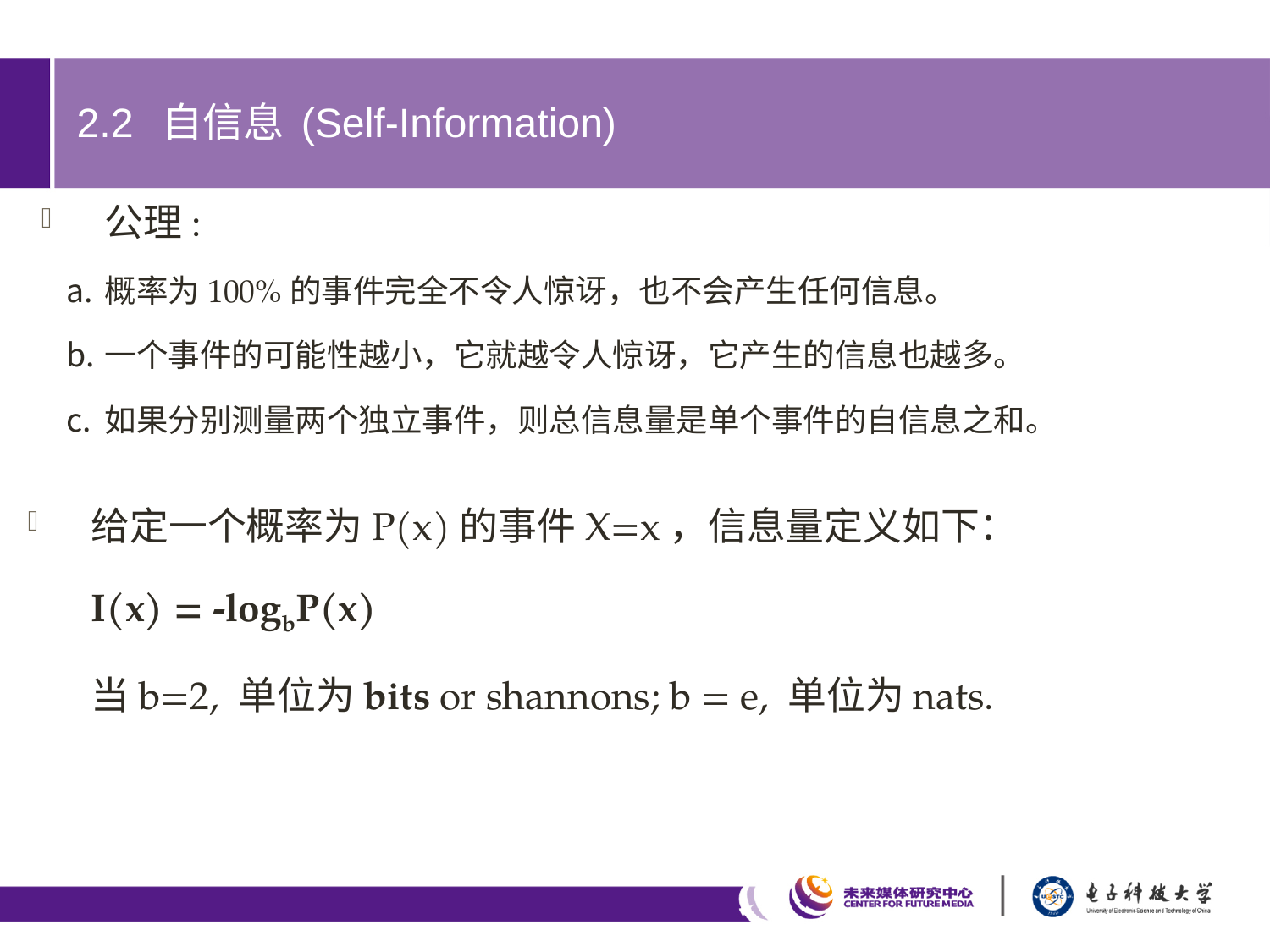

# 2.2 自信息(Self-Information)
公理:
概率为100%的事件完全不令人惊讶，也不会产生任何信息。
一个事件的可能性越小，它就越令人惊讶，它产生的信息也越多。
如果分别测量两个独立事件，则总信息量是单个事件的自信息之和。

给定一个概率为P(x)的事件X=x，信息量定义如下：
I(x) = -logbP(x)
当b=2, 单位为bits or shannons; b = e, 单位为nats.